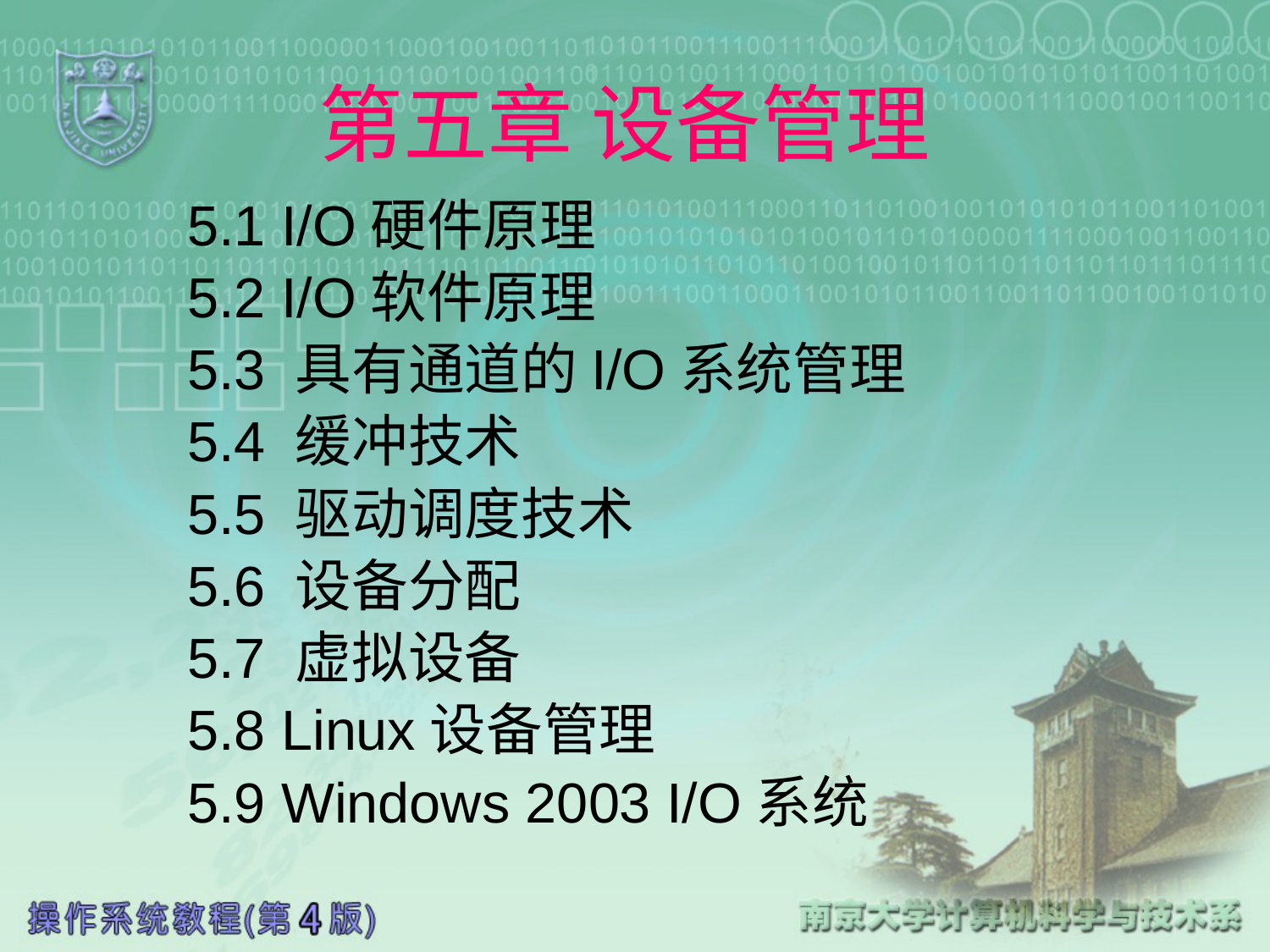

# 第五章 设备管理
5.1 I/O硬件原理
5.2 I/O软件原理
5.3 具有通道的I/O系统管理
5.4 缓冲技术
5.5 驱动调度技术
5.6 设备分配
5.7 虚拟设备
5.8 Linux设备管理
5.9 Windows 2003 I/O系统